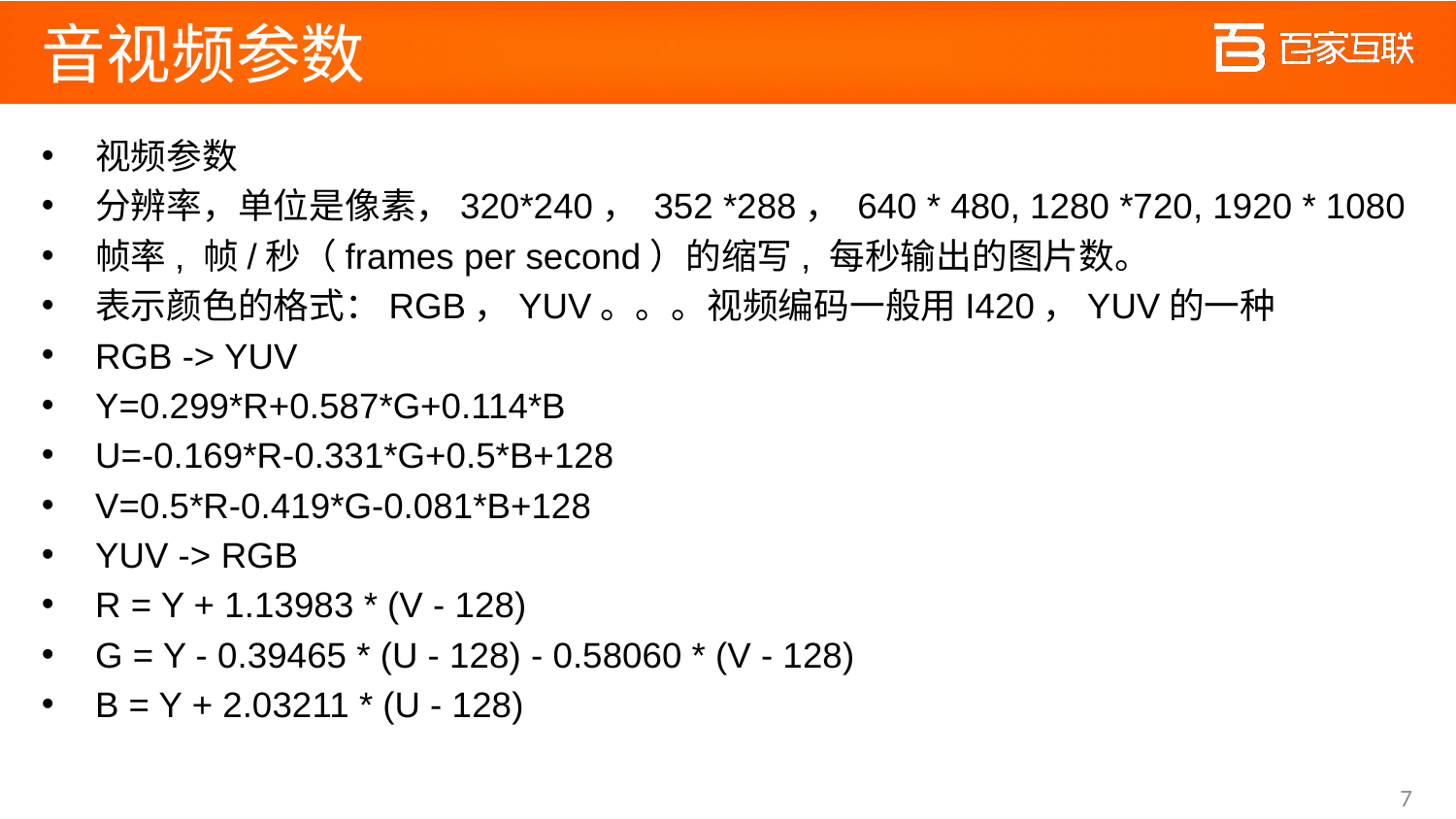

# 音视频参数
视频参数
分辨率，单位是像素，320*240， 352 *288， 640 * 480, 1280 *720, 1920 * 1080
帧率, 帧/秒（frames per second）的缩写, 每秒输出的图片数。
表示颜色的格式：RGB，YUV。。。视频编码一般用I420，YUV的一种
RGB -> YUV
Y=0.299*R+0.587*G+0.114*B
U=-0.169*R-0.331*G+0.5*B+128
V=0.5*R-0.419*G-0.081*B+128
YUV -> RGB
R = Y + 1.13983 * (V - 128)
G = Y - 0.39465 * (U - 128) - 0.58060 * (V - 128)
B = Y + 2.03211 * (U - 128)

7